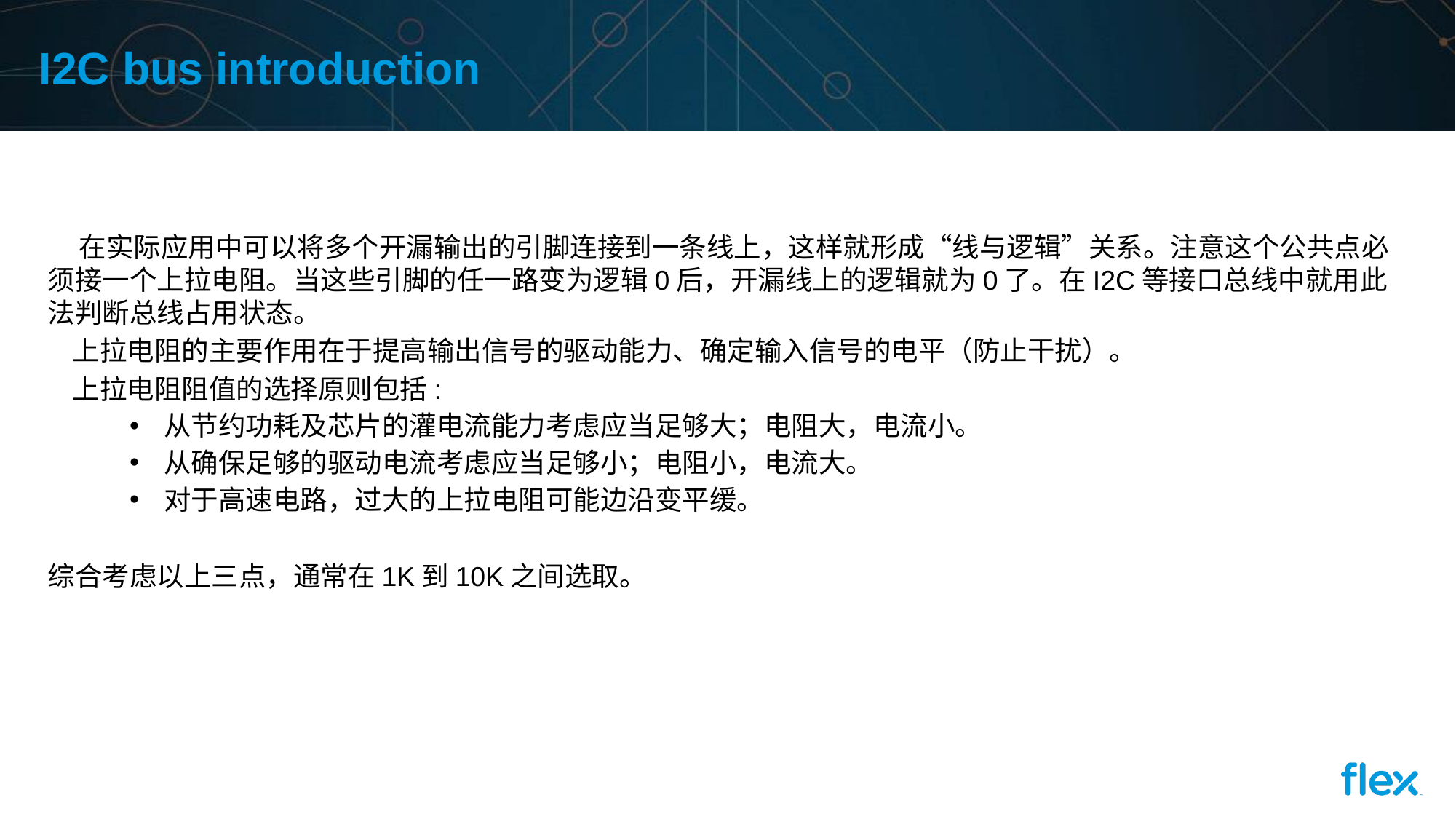

# I2C bus introduction
    在实际应用中可以将多个开漏输出的引脚连接到一条线上，这样就形成“线与逻辑”关系。注意这个公共点必须接一个上拉电阻。当这些引脚的任一路变为逻辑0后，开漏线上的逻辑就为0了。在I2C等接口总线中就用此法判断总线占用状态。
   上拉电阻的主要作用在于提高输出信号的驱动能力、确定输入信号的电平（防止干扰）。
   上拉电阻阻值的选择原则包括:
从节约功耗及芯片的灌电流能力考虑应当足够大；电阻大，电流小。
从确保足够的驱动电流考虑应当足够小；电阻小，电流大。
对于高速电路，过大的上拉电阻可能边沿变平缓。

综合考虑以上三点，通常在1K到10K之间选取。